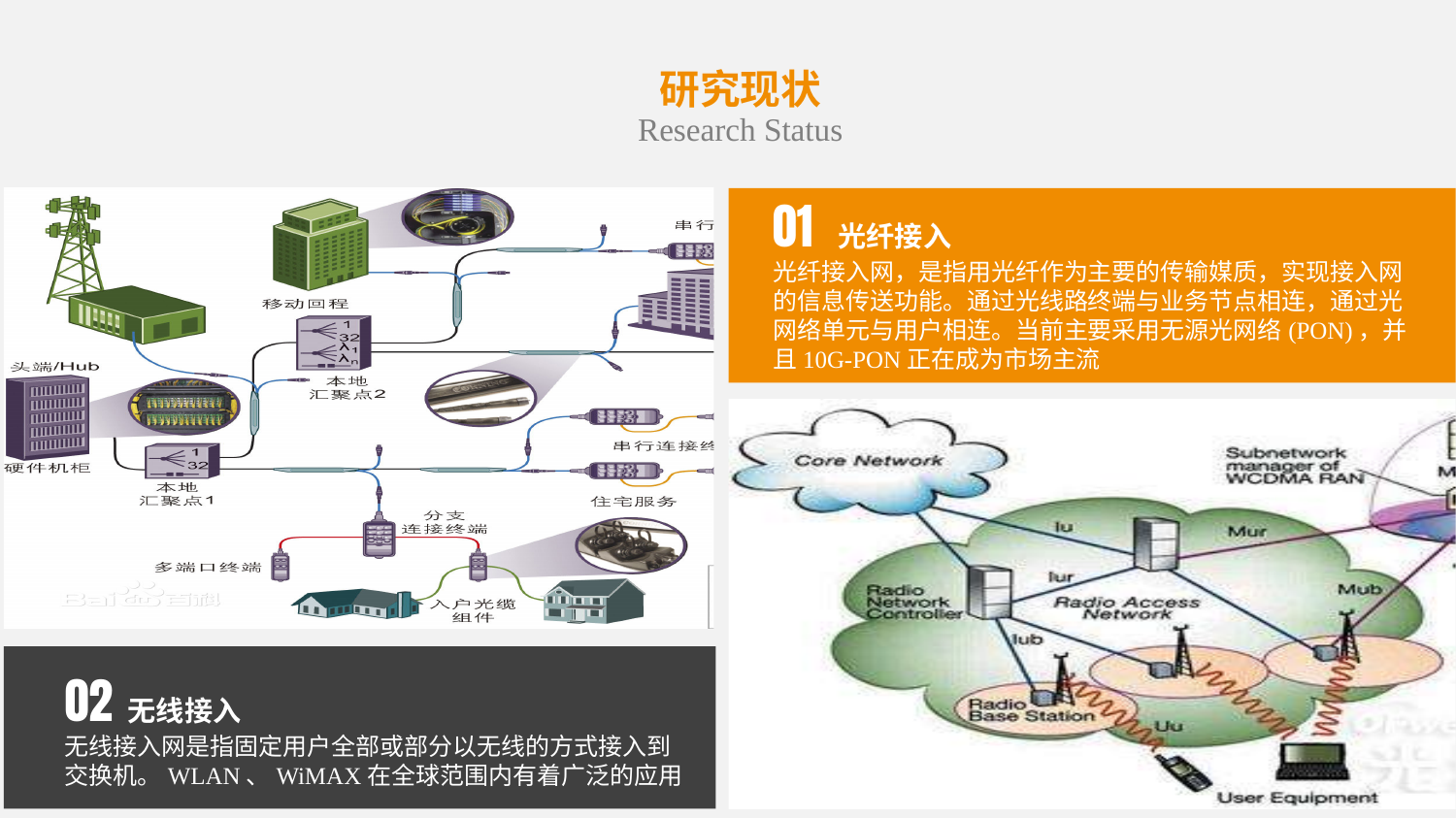

研究现状
Research Status

01 光纤接入
光纤接入网，是指用光纤作为主要的传输媒质，实现接入网的信息传送功能。通过光线路终端与业务节点相连，通过光网络单元与用户相连。当前主要采用无源光网络(PON)，并且10G-PON正在成为市场主流

02   无线接入
无线接入网是指固定用户全部或部分以无线的方式接入到交换机。WLAN、WiMAX在全球范围内有着广泛的应用